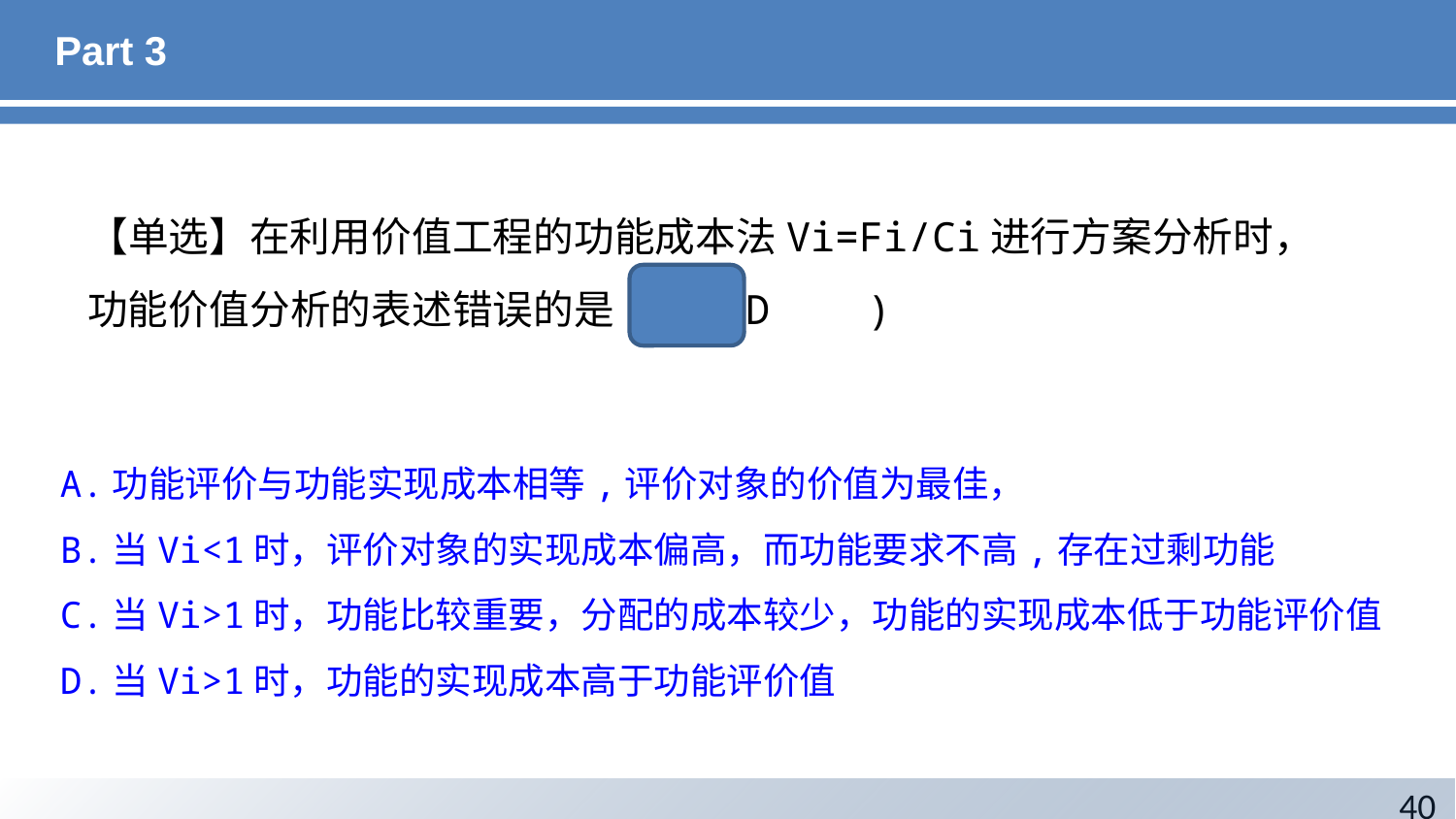

# Part 3

【单选】在利用价值工程的功能成本法Vi=Fi/Ci进行方案分析时，功能价值分析的表述错误的是(    D    )

A.功能评价与功能实现成本相等,评价对象的价值为最佳，
B.当Vi<1时，评价对象的实现成本偏高，而功能要求不高,存在过剩功能
C.当Vi>1时，功能比较重要，分配的成本较少，功能的实现成本低于功能评价值
D.当Vi>1时，功能的实现成本高于功能评价值
40